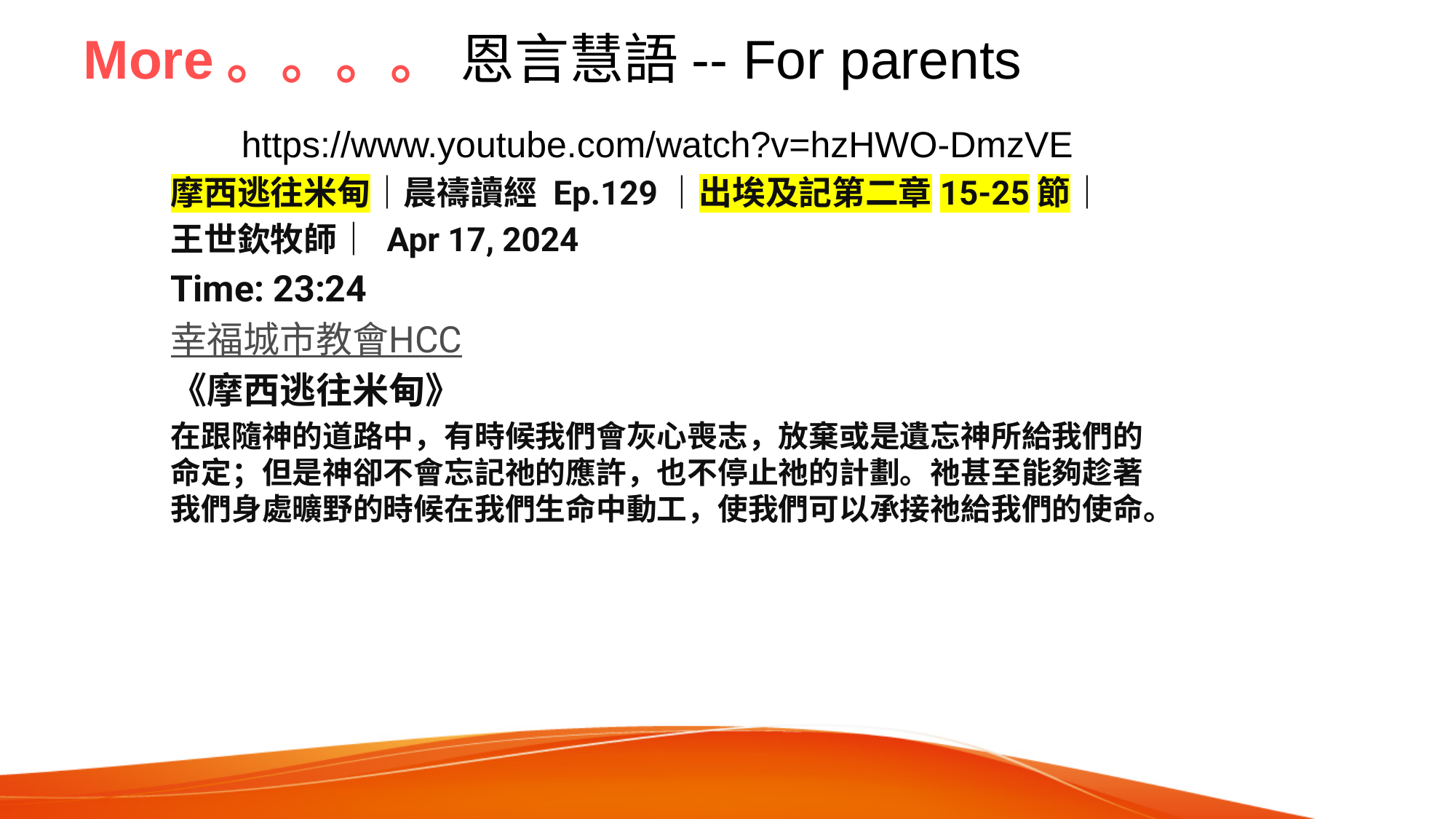

# More。。。。 恩言慧語-- For parents
https://www.youtube.com/watch?v=hzHWO-DmzVE
摩西逃往米甸｜晨禱讀經 Ep.129｜出埃及記第二章15-25節｜
王世欽牧師｜ Apr 17, 2024
Time: 23:24
幸福城市教會HCC
《摩西逃往米甸》
在跟隨神的道路中，有時候我們會灰心喪志，放棄或是遺忘神所給我們的命定；但是神卻不會忘記祂的應許，也不停止祂的計劃。祂甚至能夠趁著我們身處曠野的時候在我們生命中動工，使我們可以承接祂給我們的使命。